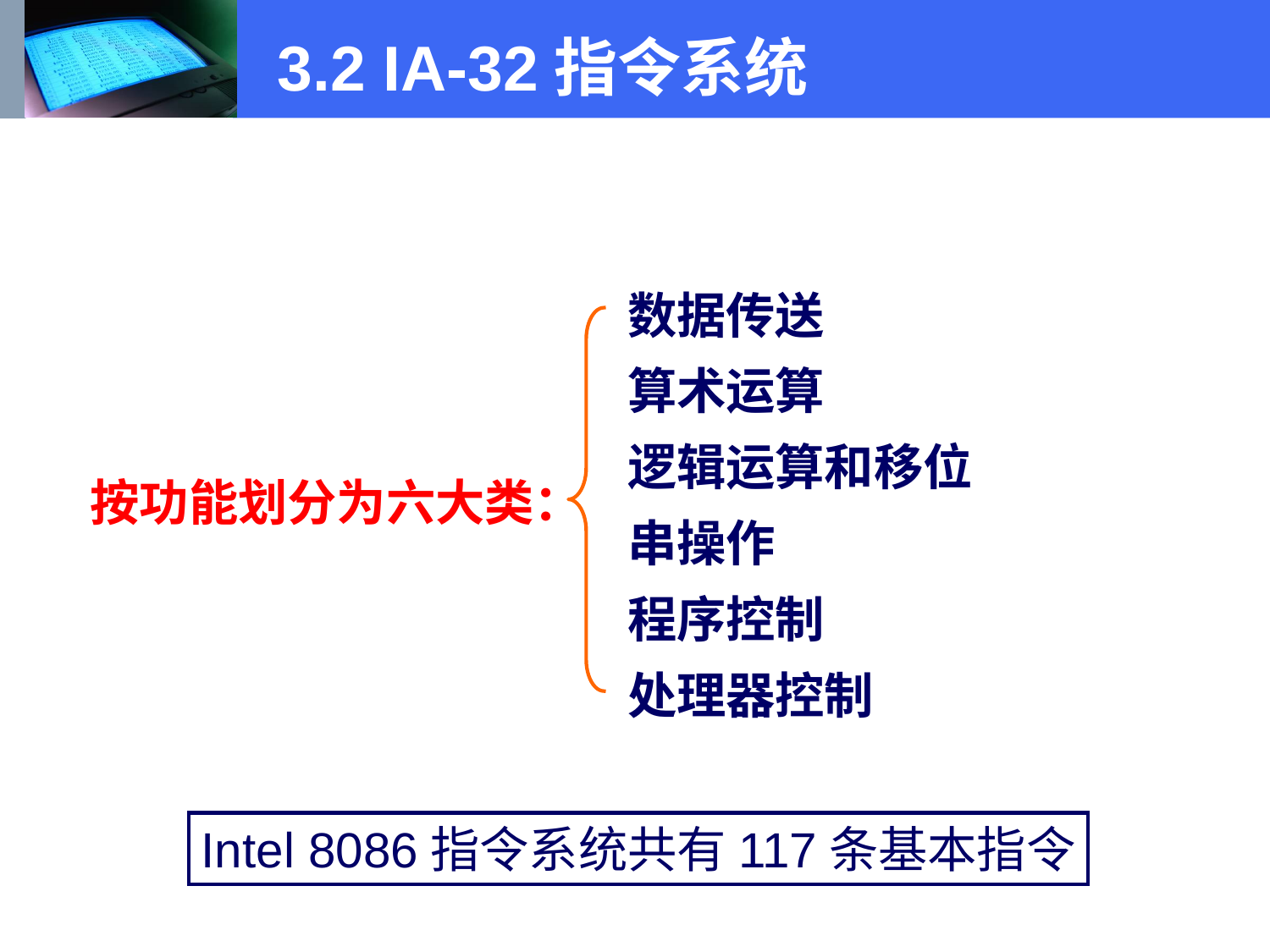

3.2 IA-32指令系统
数据传送
算术运算
逻辑运算和移位
串操作
程序控制
处理器控制

按功能划分为六大类：
Intel 8086指令系统共有117条基本指令